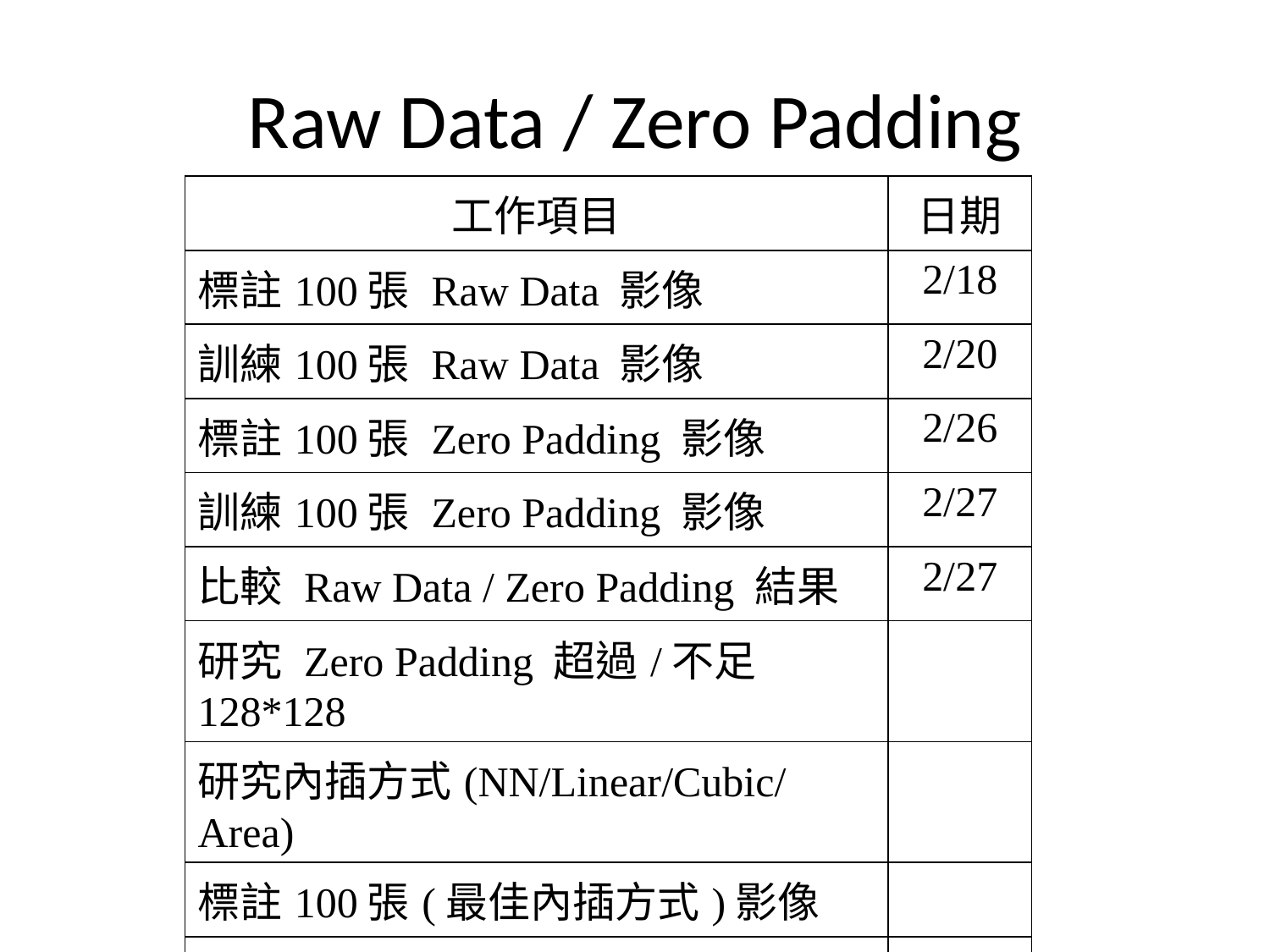

# Raw Data / Zero Padding
| 工作項目 | 日期 |
| --- | --- |
| 標註100張 Raw Data 影像 | 2/18 |
| 訓練100張 Raw Data 影像 | 2/20 |
| 標註100張 Zero Padding 影像 | 2/26 |
| 訓練100張 Zero Padding 影像 | 2/27 |
| 比較 Raw Data / Zero Padding 結果 | 2/27 |
| 研究 Zero Padding 超過/不足 128\*128 |  |
| 研究內插方式(NN/Linear/Cubic/Area) |  |
| 標註100張(最佳內插方式)影像 |  |
| 訓練100張(最佳內插方式)影像 |  |
| 比較 Raw Data / Zero Padding / 內插 |  |